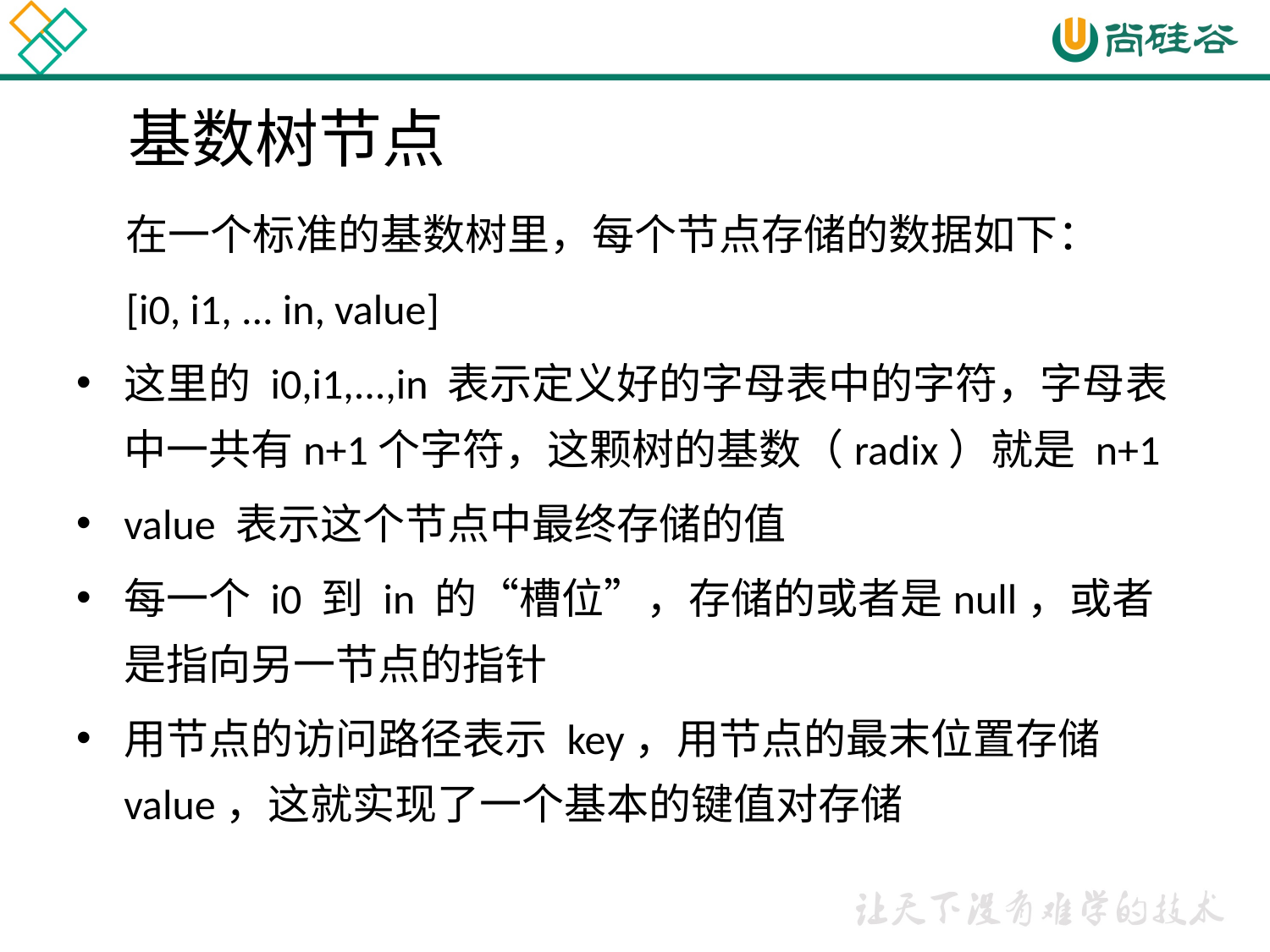

# 基数树节点
在一个标准的基数树里，每个节点存储的数据如下：
[i0, i1, ... in, value]
这里的 i0,i1,...,in 表示定义好的字母表中的字符，字母表中一共有n+1个字符，这颗树的基数（radix）就是 n+1
value 表示这个节点中最终存储的值
每一个 i0 到 in 的“槽位”，存储的或者是null，或者是指向另一节点的指针
用节点的访问路径表示 key，用节点的最末位置存储 value，这就实现了一个基本的键值对存储